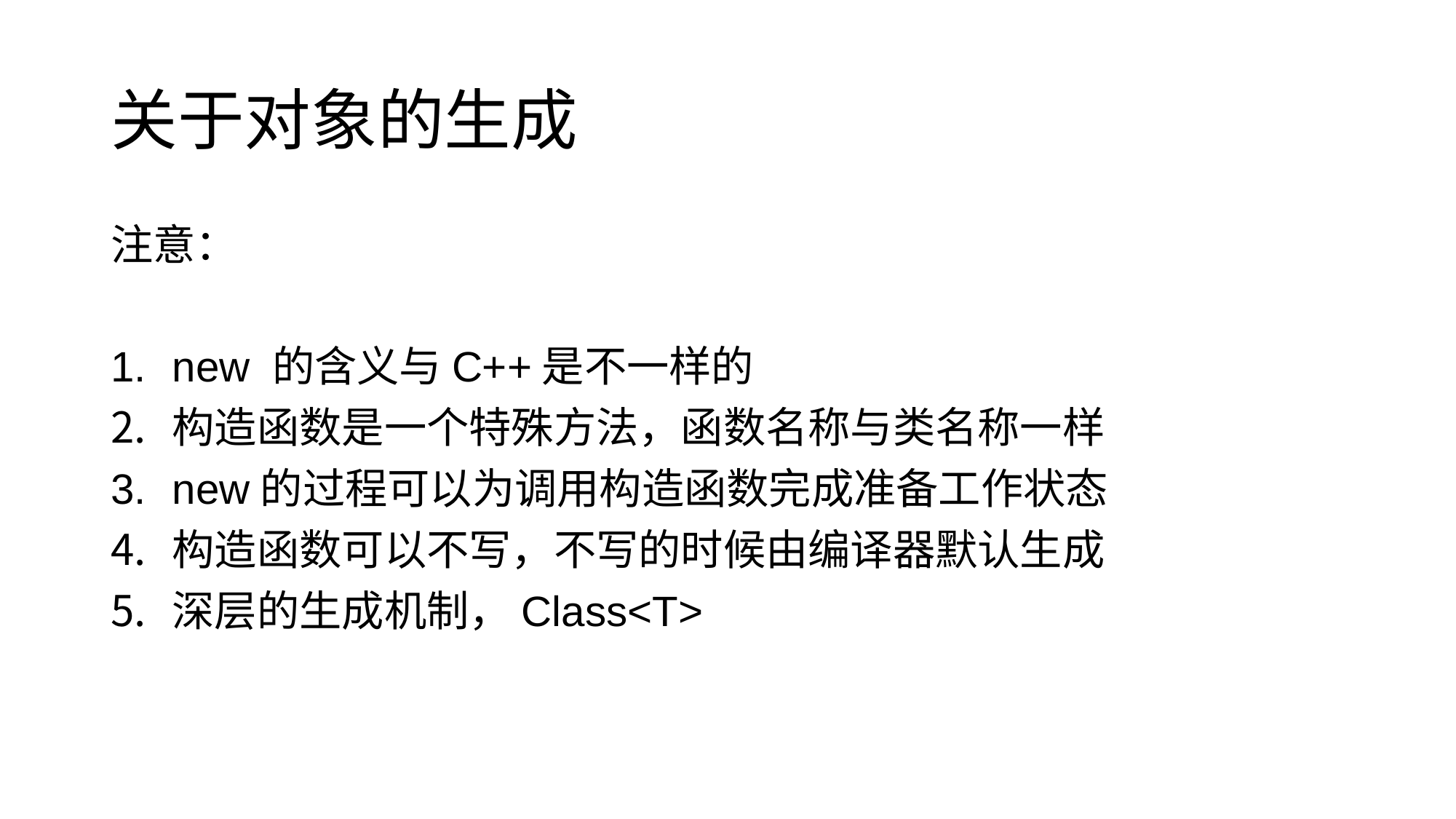

# 关于对象的生成
注意：

new 的含义与C++是不一样的
构造函数是一个特殊方法，函数名称与类名称一样
new的过程可以为调用构造函数完成准备工作状态
构造函数可以不写，不写的时候由编译器默认生成
深层的生成机制，Class<T>